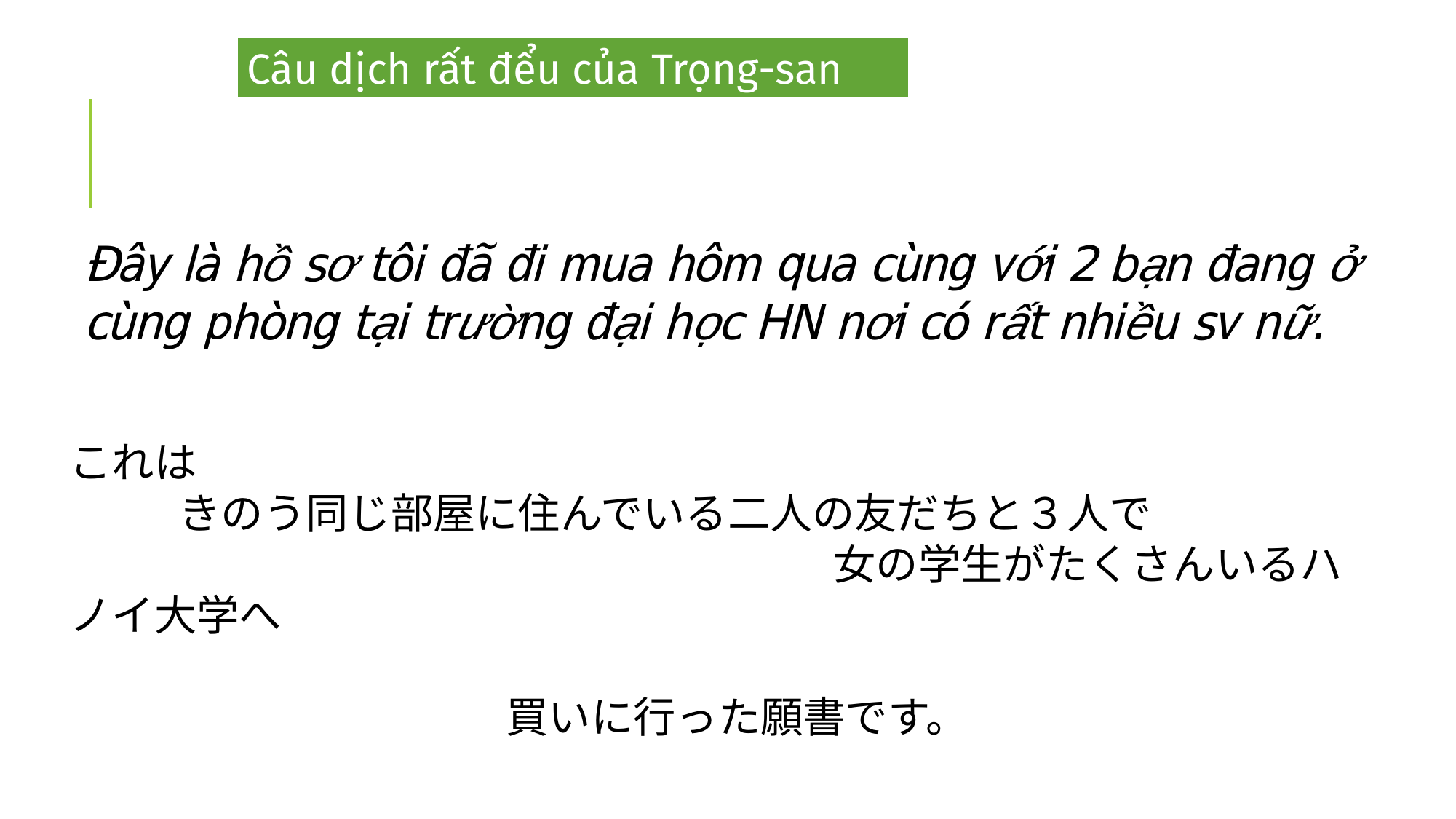

Câu dịch rất đểu của Trọng-san
Đây là hồ sơ tôi đã đi mua hôm qua cùng với 2 bạn đang ở cùng phòng tại trường đại học HN nơi có rất nhiều sv nữ.
これは
	きのう同じ部屋に住んでいる二人の友だちと３人で
							女の学生がたくさんいるハノイ大学へ
															買いに行った願書です。